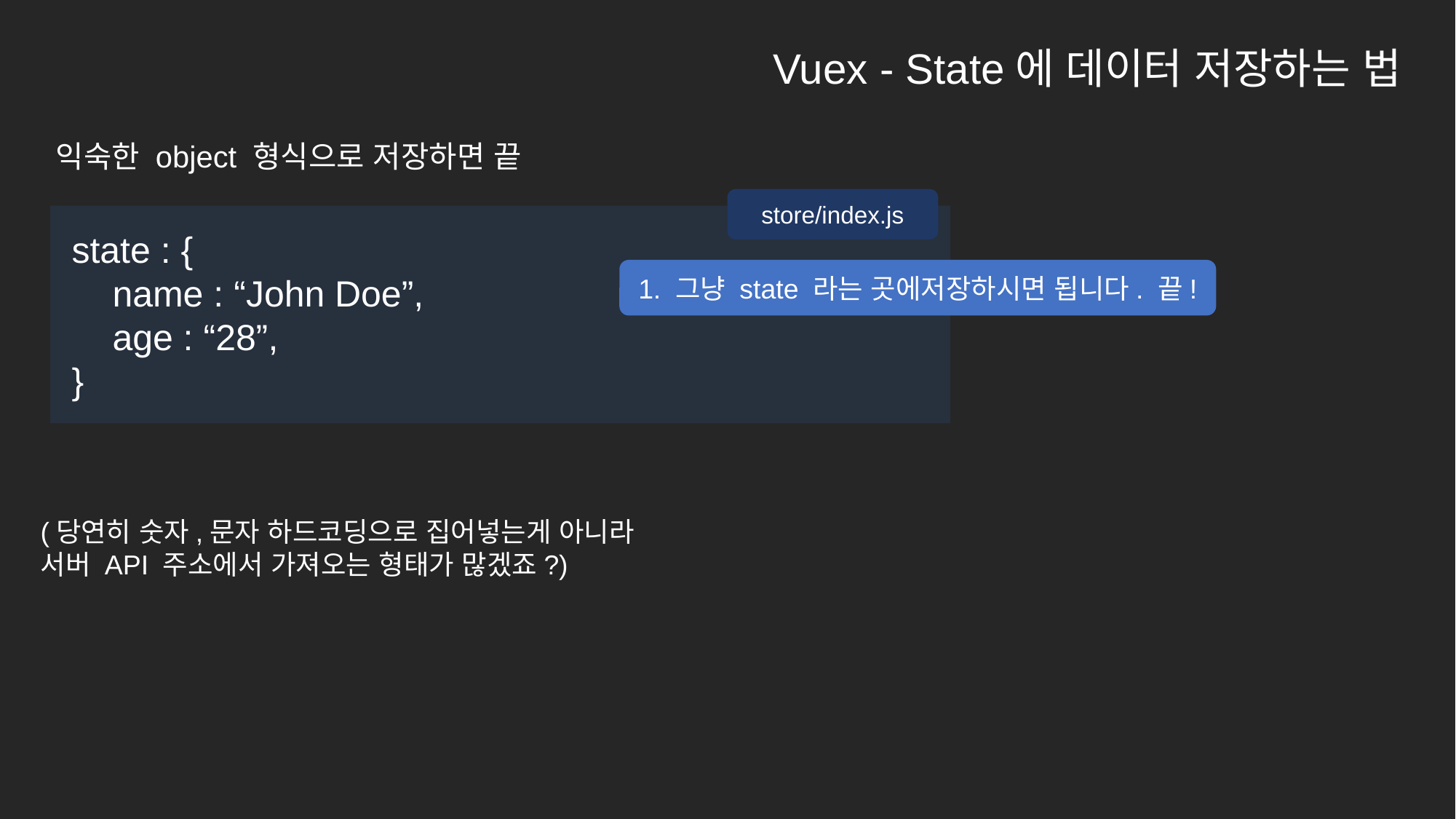

Vuex - State에 데이터 저장하는 법
익숙한 object 형식으로 저장하면 끝
store/index.js
state : {
    name : “John Doe”,
    age : “28”,
}
1. 그냥 state 라는 곳에저장하시면 됩니다. 끝!
(당연히 숫자,문자 하드코딩으로 집어넣는게 아니라
서버 API 주소에서 가져오는 형태가 많겠죠?)